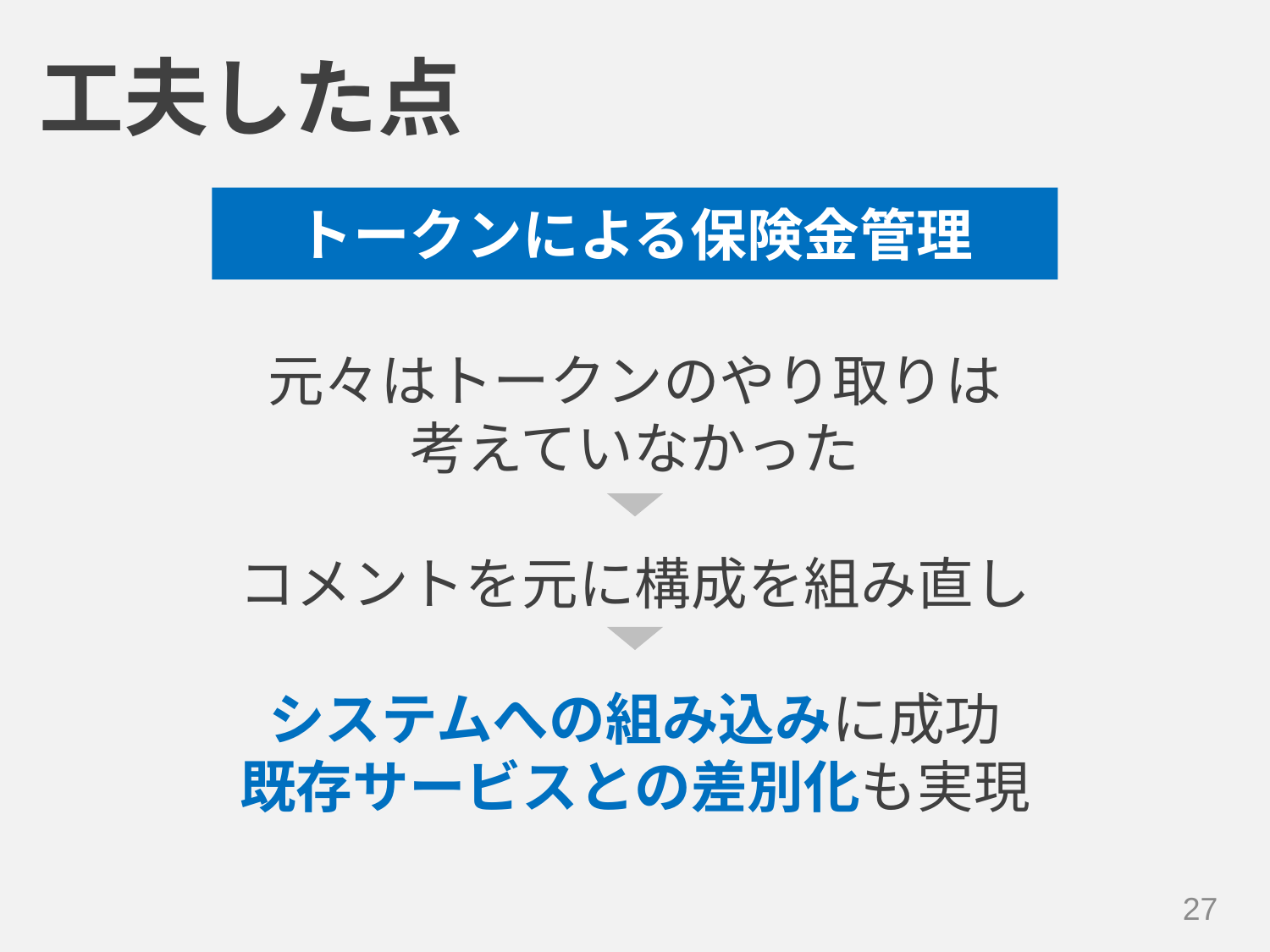

工夫した点
トークンによる保険金管理
元々はトークンのやり取りは
考えていなかった

コメントを元に構成を組み直し

システムへの組み込みに成功
既存サービスとの差別化も実現

27